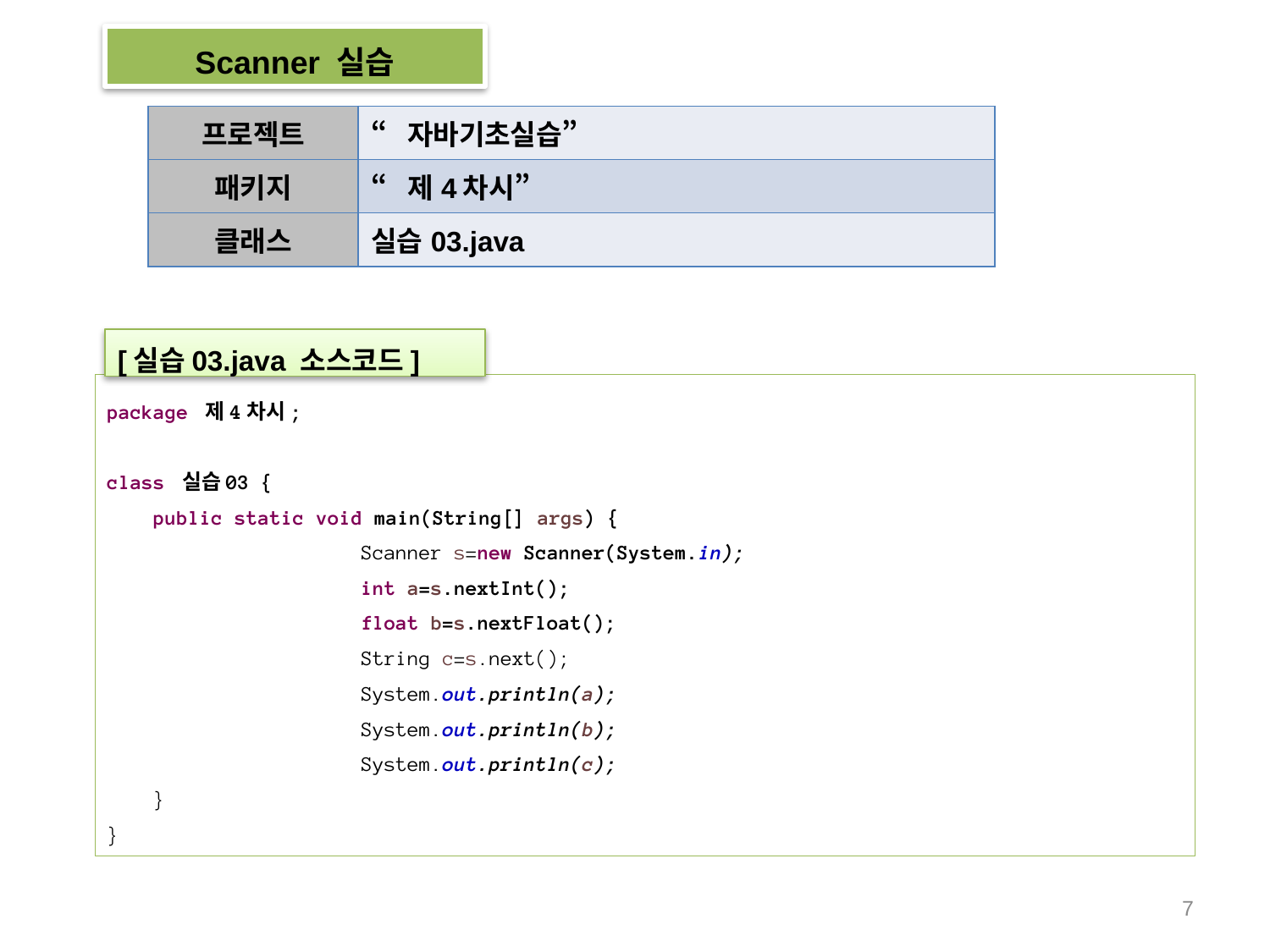

Scanner 실습
| 프로젝트 | “자바기초실습” |
| --- | --- |
| 패키지 | “제4차시” |
| 클래스 | 실습03.java |
[실습03.java 소스코드]
package 제4차시;

class 실습03 {
	public static void main(String[] args) {
			Scanner s=new Scanner(System.in);
			int a=s.nextInt();
			float b=s.nextFloat();
			String c=s.next();
			System.out.println(a);
			System.out.println(b);
			System.out.println(c);
	}
}
7